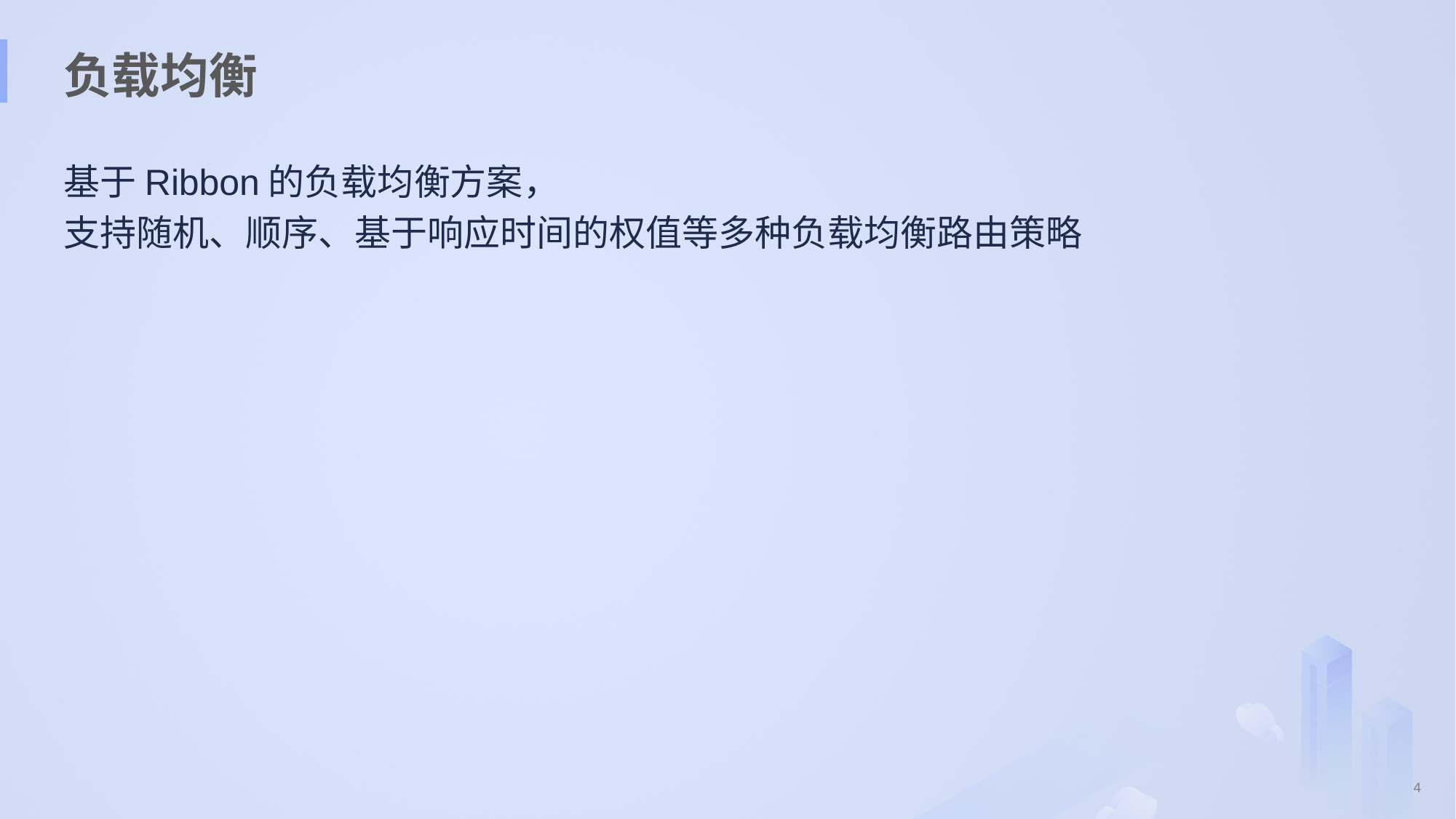

# 负载均衡
基于Ribbon的负载均衡方案，
支持随机、顺序、基于响应时间的权值等多种负载均衡路由策略